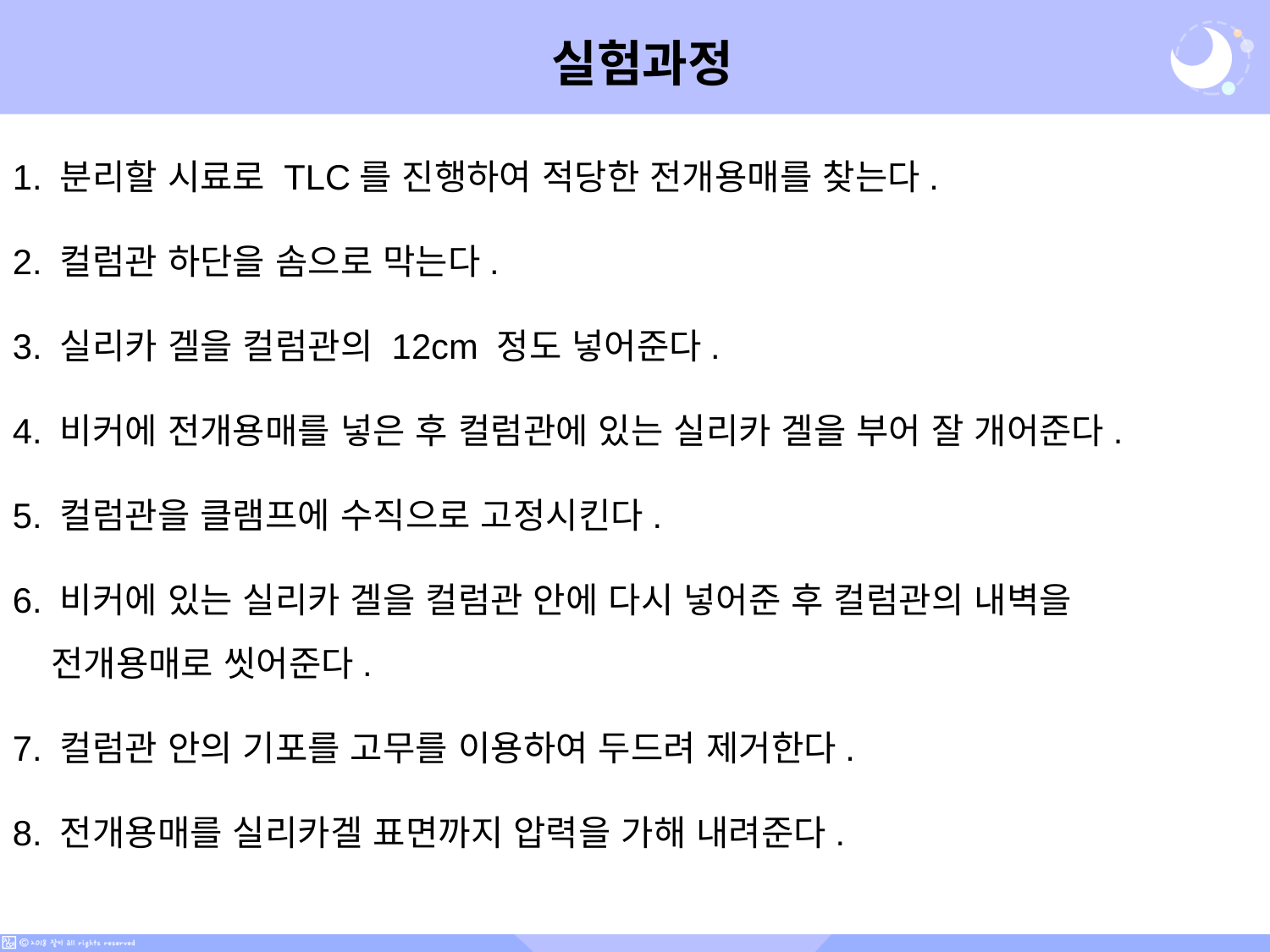

실험과정
1. 분리할 시료로 TLC를 진행하여 적당한 전개용매를 찾는다.
2. 컬럼관 하단을 솜으로 막는다.
3. 실리카 겔을 컬럼관의 12cm 정도 넣어준다.
4. 비커에 전개용매를 넣은 후 컬럼관에 있는 실리카 겔을 부어 잘 개어준다.
5. 컬럼관을 클램프에 수직으로 고정시킨다.
6. 비커에 있는 실리카 겔을 컬럼관 안에 다시 넣어준 후 컬럼관의 내벽을
   전개용매로 씻어준다.
7. 컬럼관 안의 기포를 고무를 이용하여 두드려 제거한다.
8. 전개용매를 실리카겔 표면까지 압력을 가해 내려준다.